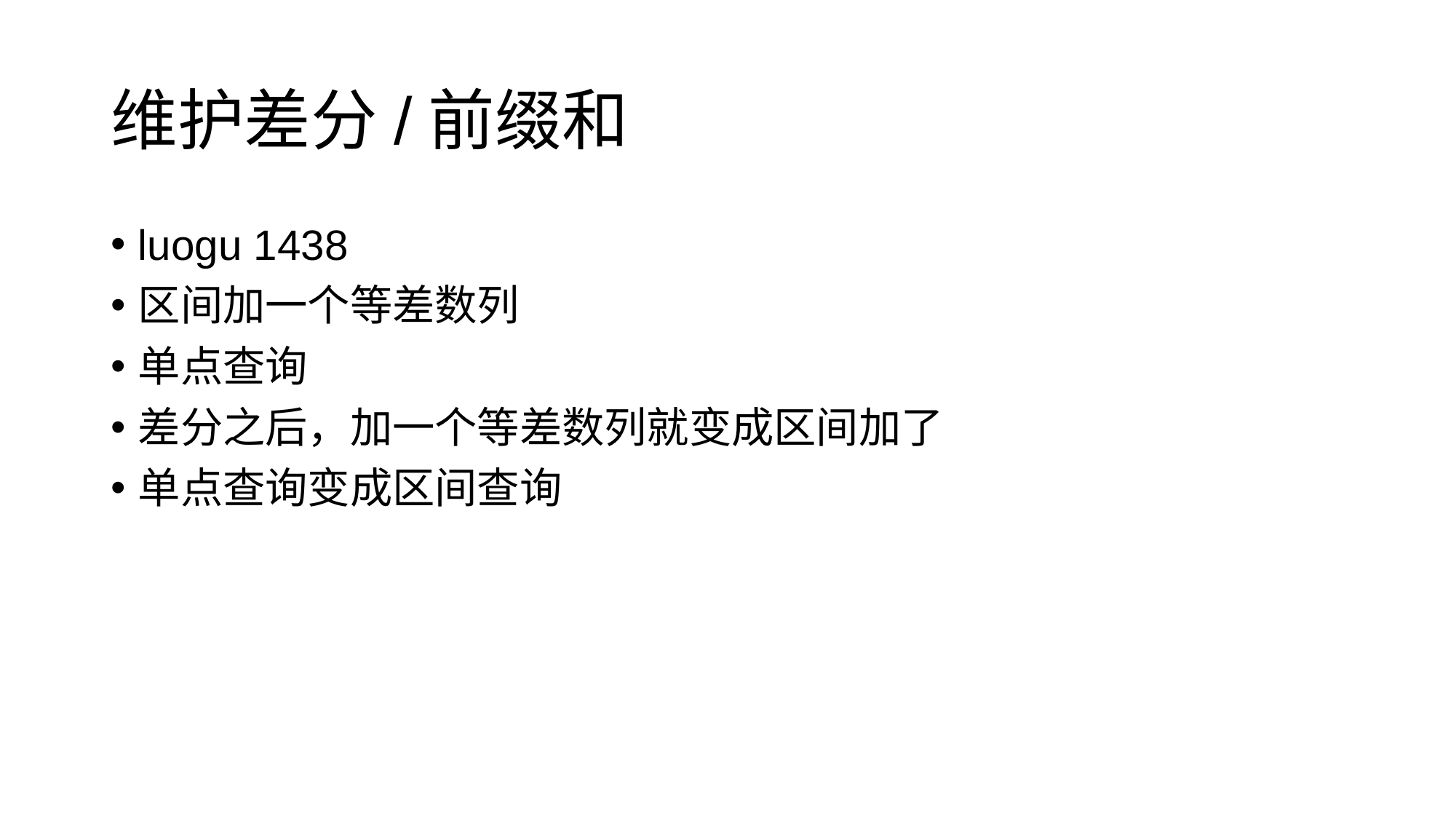

# 维护差分/前缀和
luogu 1438
区间加一个等差数列
单点查询
差分之后，加一个等差数列就变成区间加了
单点查询变成区间查询